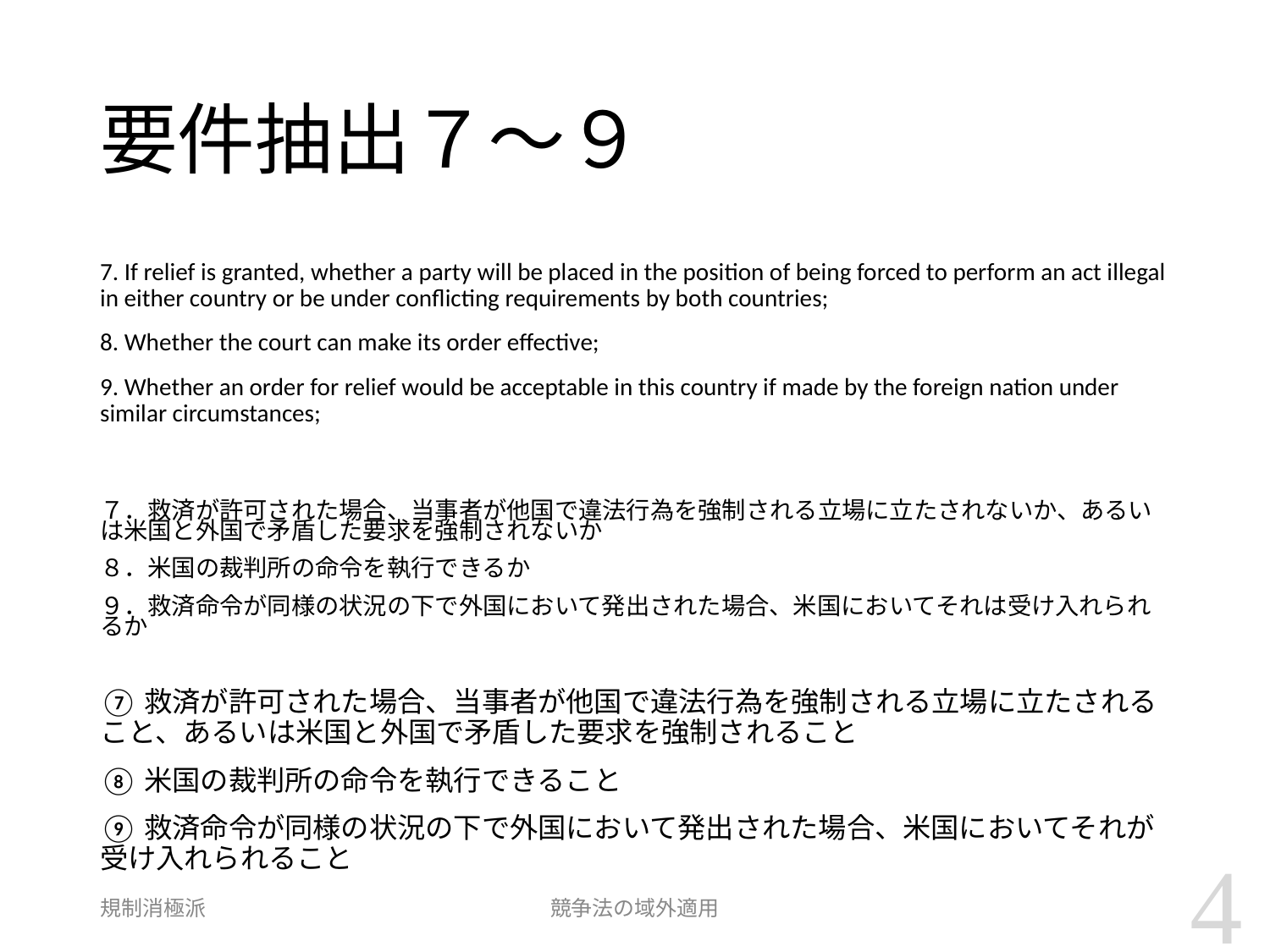

# 要件抽出７～９
7. If relief is granted, whether a party will be placed in the position of being forced to perform an act illegal in either country or be under conflicting requirements by both countries;
8. Whether the court can make its order effective;
9. Whether an order for relief would be acceptable in this country if made by the foreign nation under similar circumstances;
７．救済が許可された場合、当事者が他国で違法行為を強制される立場に立たされないか、あるいは米国と外国で矛盾した要求を強制されないか
８．米国の裁判所の命令を執行できるか
９．救済命令が同様の状況の下で外国において発出された場合、米国においてそれは受け入れられるか
⑦救済が許可された場合、当事者が他国で違法行為を強制される立場に立たされること、あるいは米国と外国で矛盾した要求を強制されること
⑧米国の裁判所の命令を執行できること
⑨救済命令が同様の状況の下で外国において発出された場合、米国においてそれが受け入れられること
4
規制消極派
競争法の域外適用